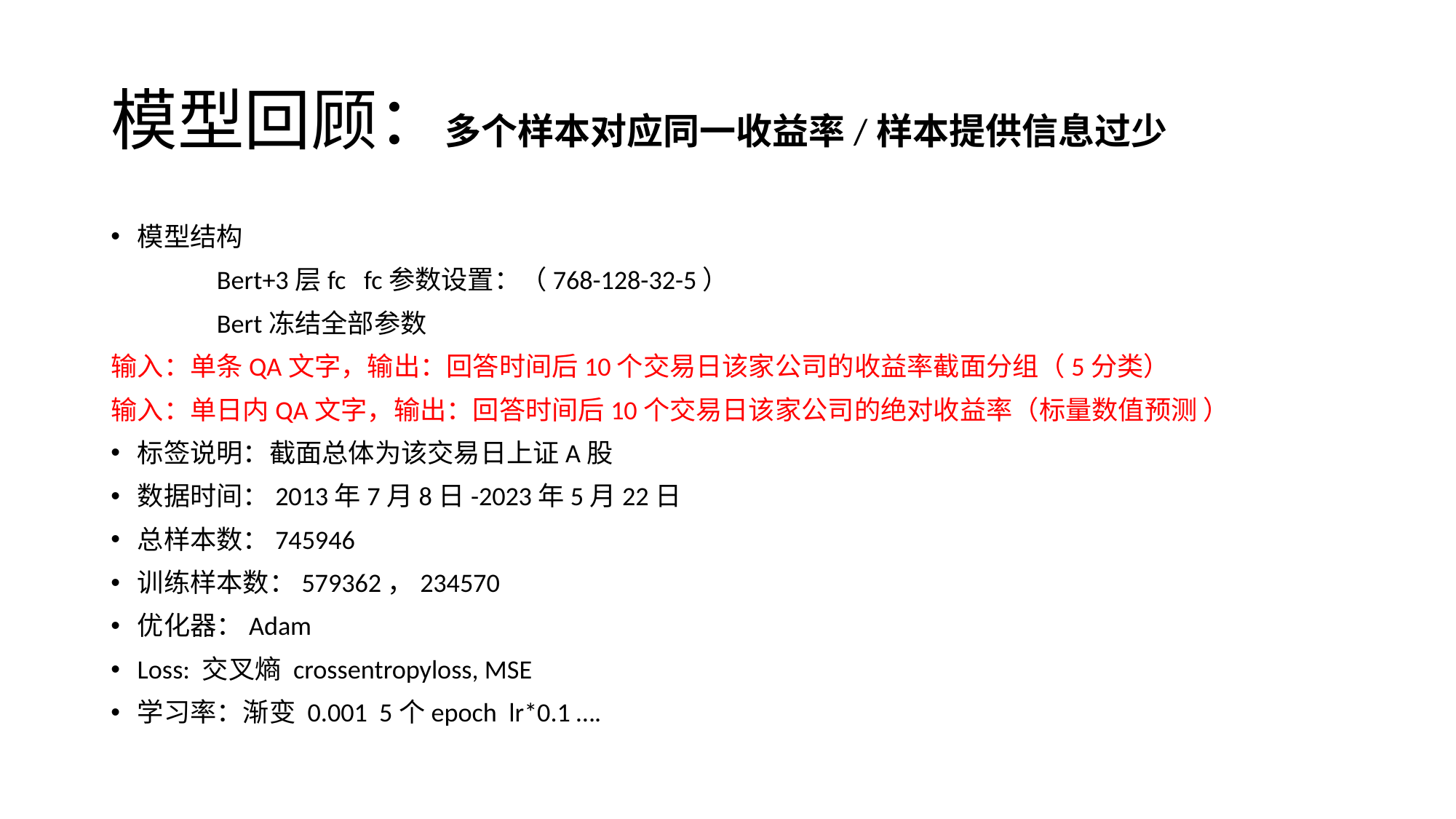

# 模型回顾：多个样本对应同一收益率/样本提供信息过少
模型结构
	Bert+3层fc   fc参数设置：（768-128-32-5）
	Bert冻结全部参数
输入：单条QA文字，输出：回答时间后10个交易日该家公司的收益率截面分组（5分类）
输入：单日内QA文字，输出：回答时间后10个交易日该家公司的绝对收益率（标量数值预测 ）
标签说明：截面总体为该交易日上证A股
数据时间：2013年7月8日-2023年5月22日
总样本数：745946
训练样本数：579362，234570
优化器：Adam
Loss: 交叉熵 crossentropyloss, MSE
学习率：渐变 0.001  5个epoch  lr*0.1 ….